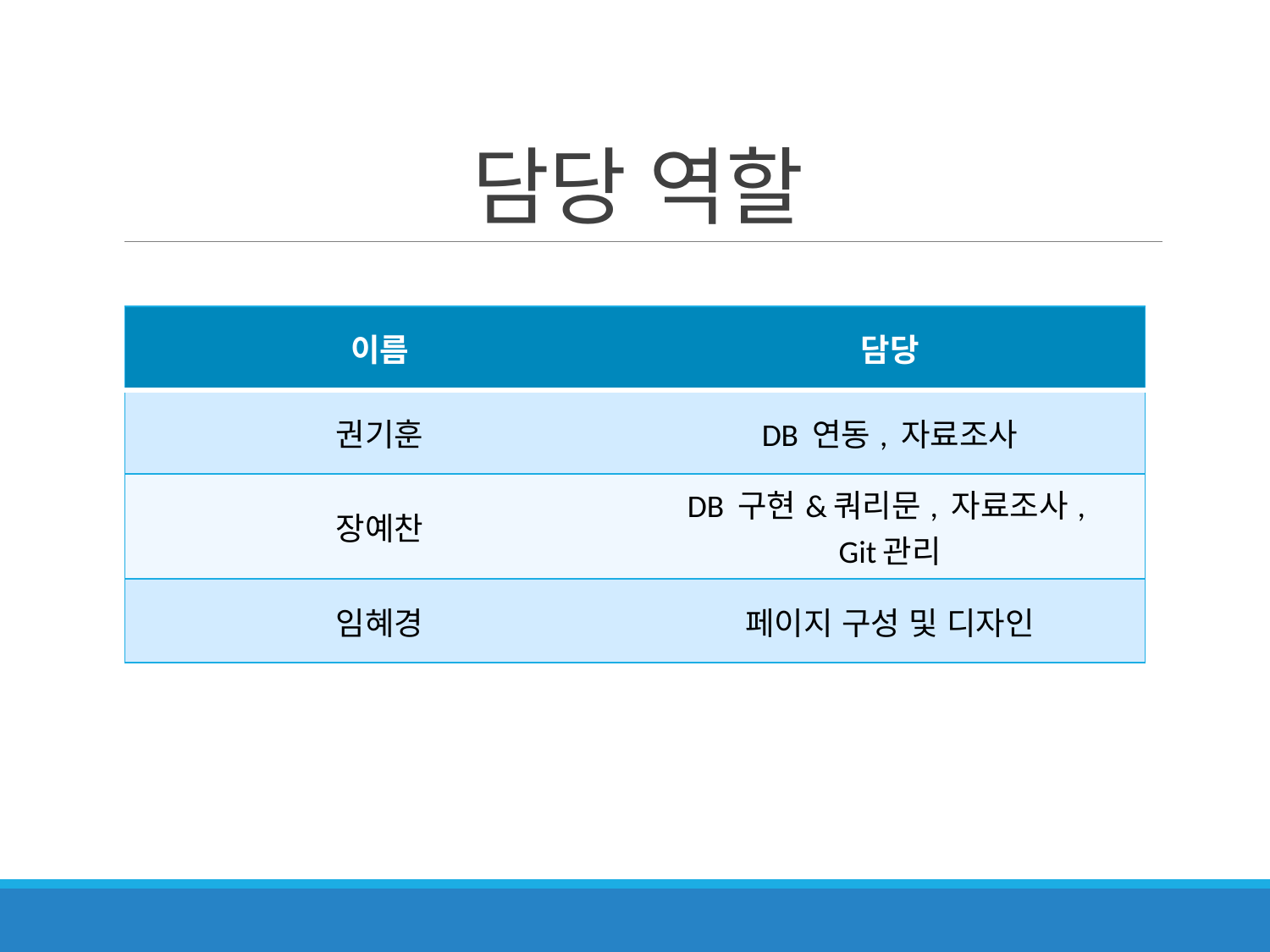

# 담당 역할
| 이름 | 담당 |
| --- | --- |
| 권기훈 | DB 연동, 자료조사 |
| 장예찬 | DB 구현&쿼리문, 자료조사, Git관리 |
| 임혜경 | 페이지 구성 및 디자인 |